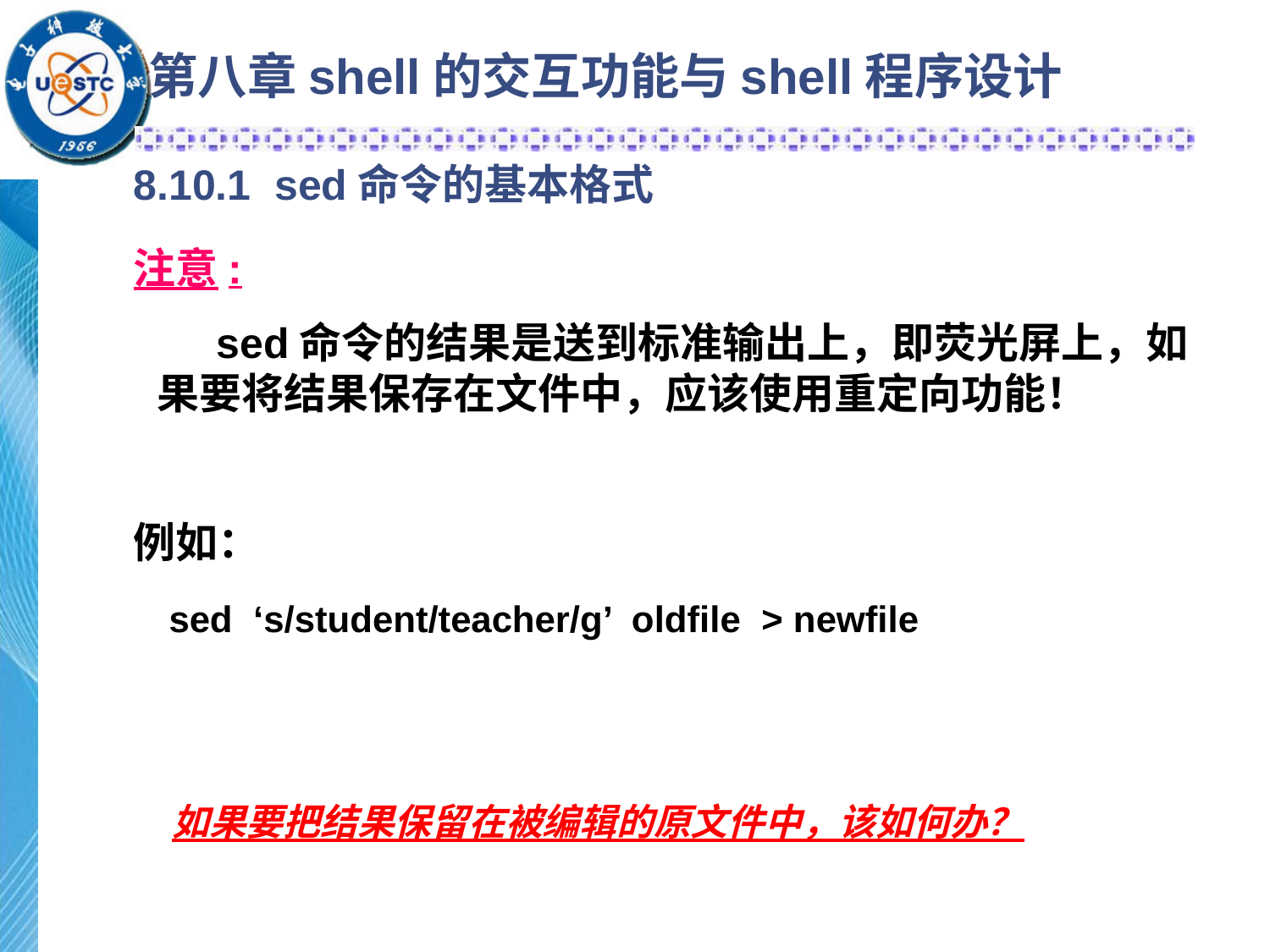

第八章shell的交互功能与shell程序设计
8.10.1  sed命令的基本格式
注意:
       sed命令的结果是送到标准输出上，即荧光屏上，如果要将结果保存在文件中，应该使用重定向功能！

例如：
   sed  ‘s/student/teacher/g’  oldfile  > newfile

如果要把结果保留在被编辑的原文件中，该如何办？